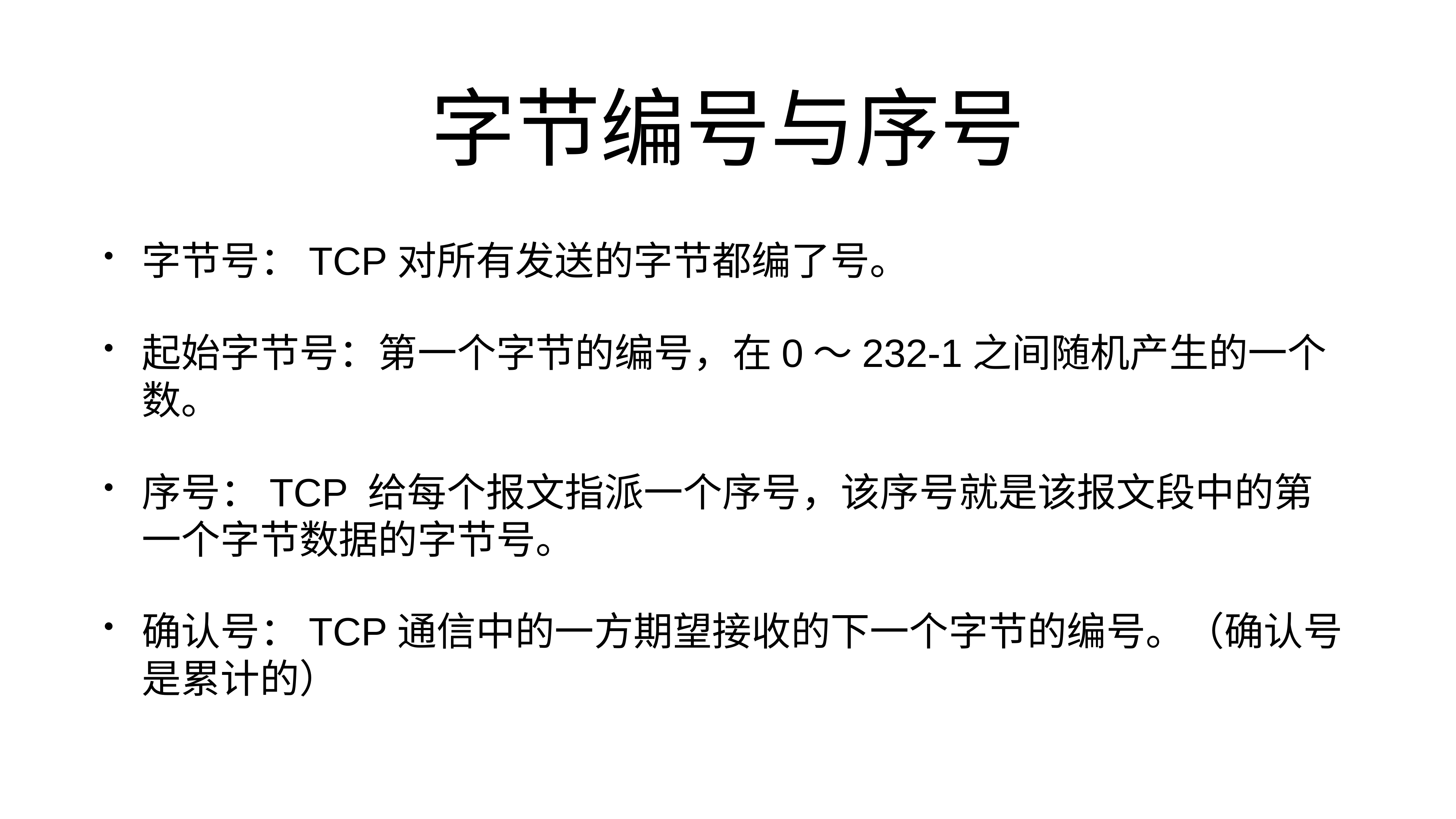

# 字节编号与序号
字节号：TCP对所有发送的字节都编了号。
起始字节号：第一个字节的编号，在0～232-1之间随机产生的一个数。
序号：TCP 给每个报文指派一个序号，该序号就是该报文段中的第一个字节数据的字节号。
确认号：TCP通信中的一方期望接收的下一个字节的编号。（确认号是累计的）